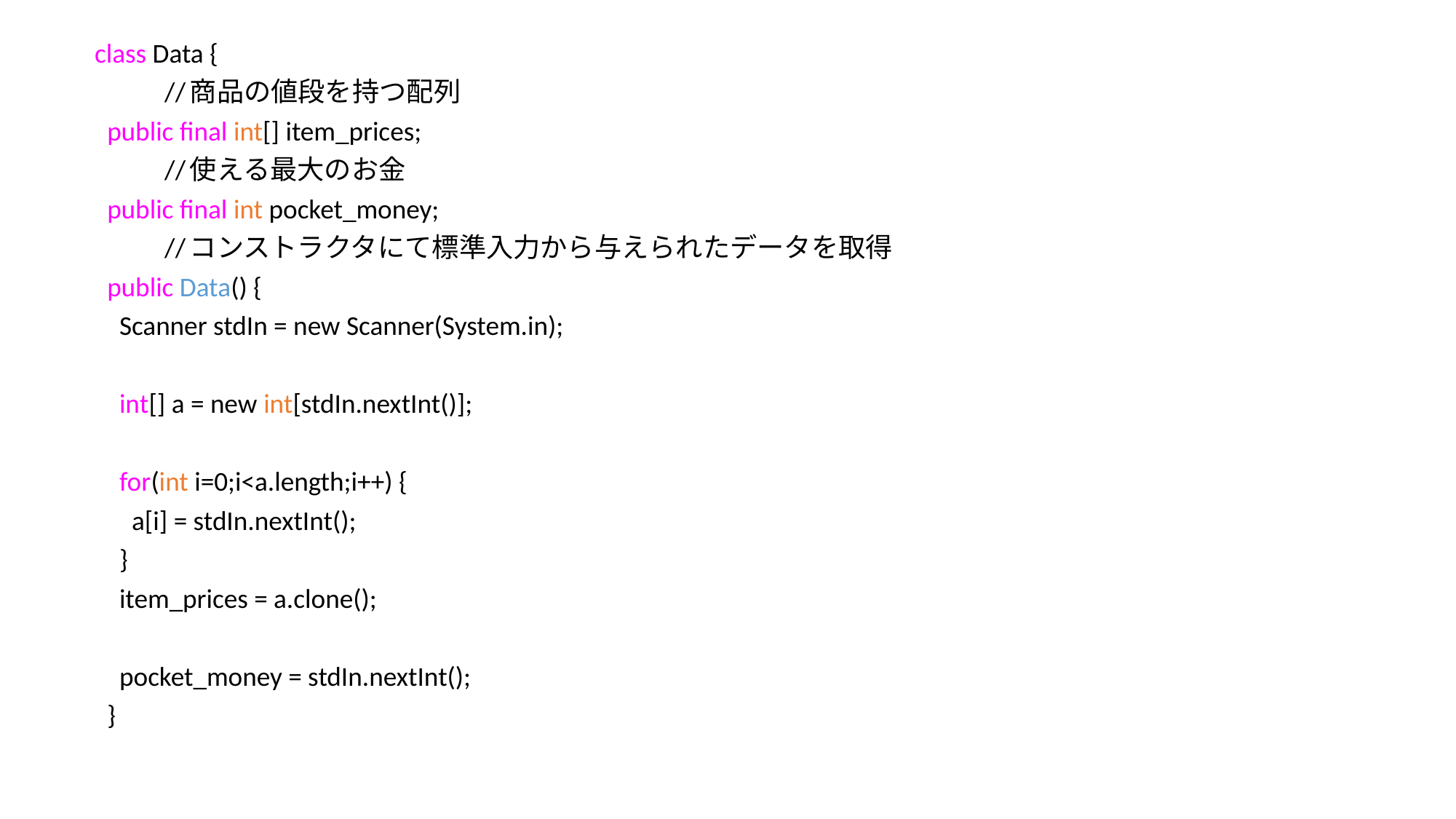

class Data {
		//商品の値段を持つ配列
  public final int[] item_prices;
		//使える最大のお金
  public final int pocket_money;
		//コンストラクタにて標準入力から与えられたデータを取得
  public Data() {
    Scanner stdIn = new Scanner(System.in);

    int[] a = new int[stdIn.nextInt()];

    for(int i=0;i<a.length;i++) {
      a[i] = stdIn.nextInt();
    }
    item_prices = a.clone();

    pocket_money = stdIn.nextInt();
  }